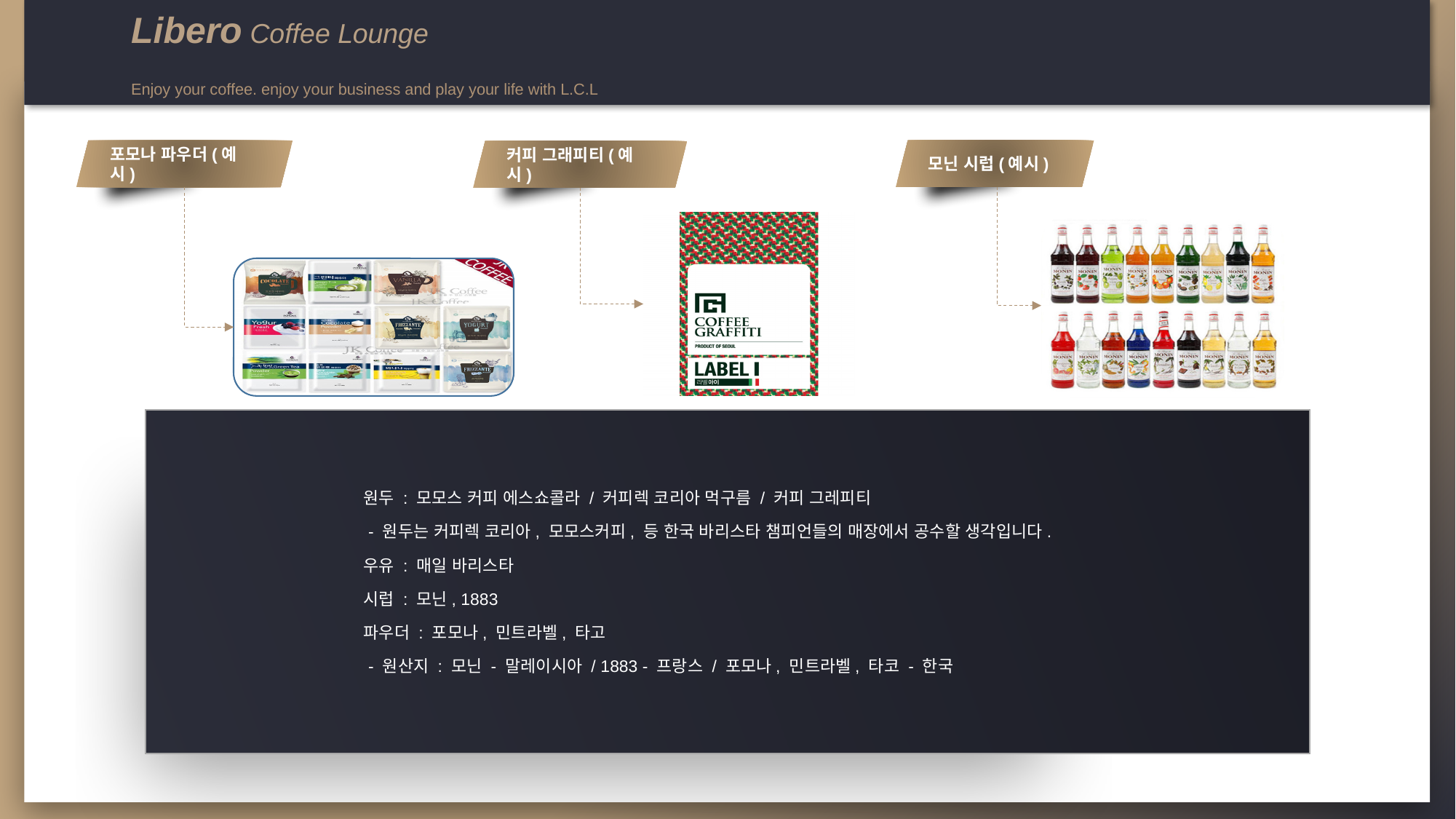

Libero Coffee Lounge
Enjoy your coffee. enjoy your business and play your life with L.C.L

모닌 시럽(예시)

포모나 파우더(예시)

커피 그래피티(예시)

원두 : 모모스 커피 에스쇼콜라 / 커피렉 코리아 먹구름 / 커피 그레피티
 - 원두는 커피렉 코리아, 모모스커피, 등 한국 바리스타 챔피언들의 매장에서 공수할 생각입니다.
우유 : 매일 바리스타
시럽 : 모닌, 1883
파우더 : 포모나, 민트라벨, 타고
 - 원산지 : 모닌 - 말레이시아 / 1883 - 프랑스 / 포모나, 민트라벨, 타코 - 한국